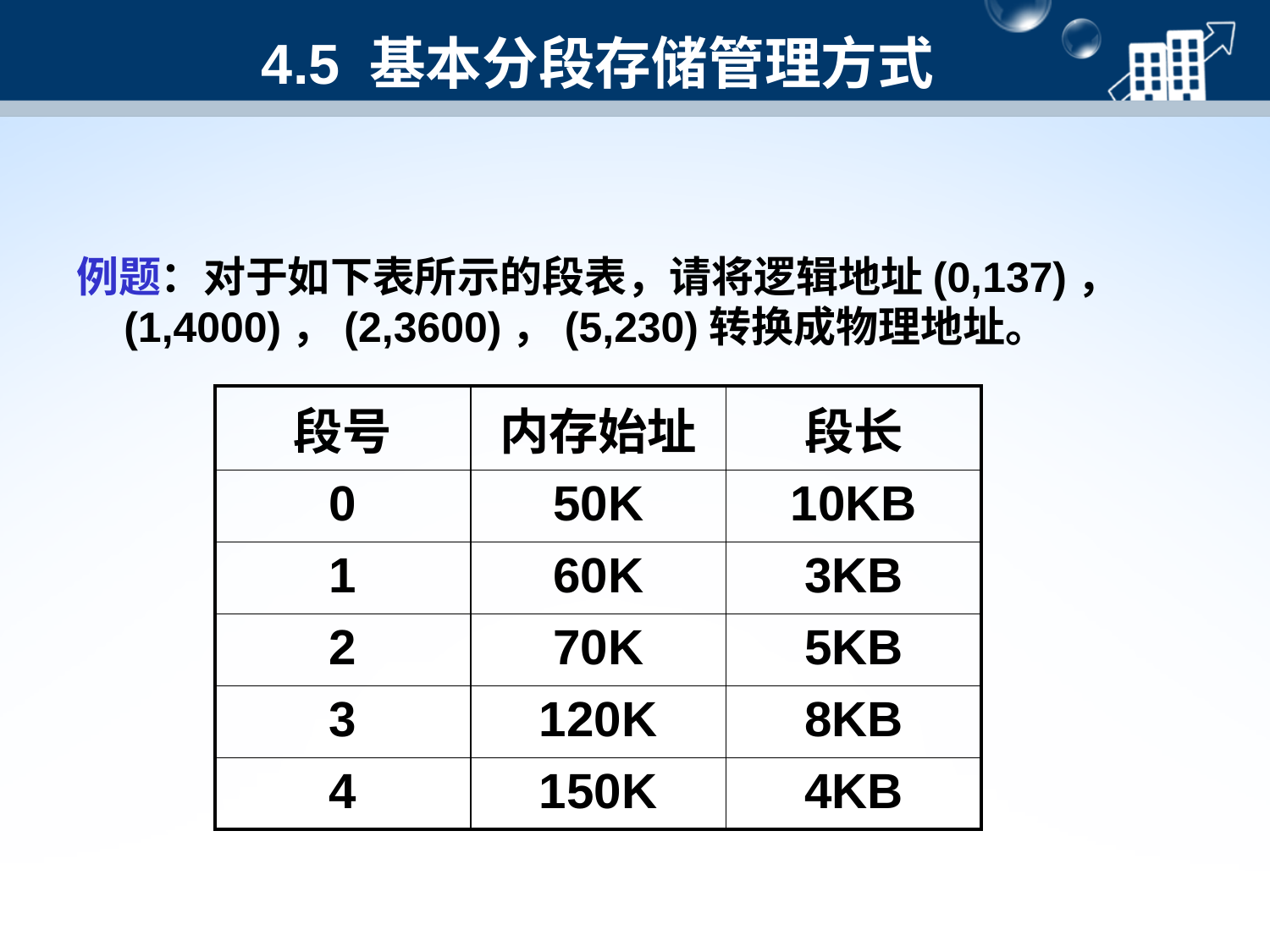

4.5 基本分段存储管理方式
例题：对于如下表所示的段表，请将逻辑地址(0,137)，(1,4000)，(2,3600)，(5,230)转换成物理地址。

| 段号 | 内存始址 | 段长 |
| --- | --- | --- |
| 0 | 50K | 10KB |
| 1 | 60K | 3KB |
| 2 | 70K | 5KB |
| 3 | 120K | 8KB |
| 4 | 150K | 4KB |